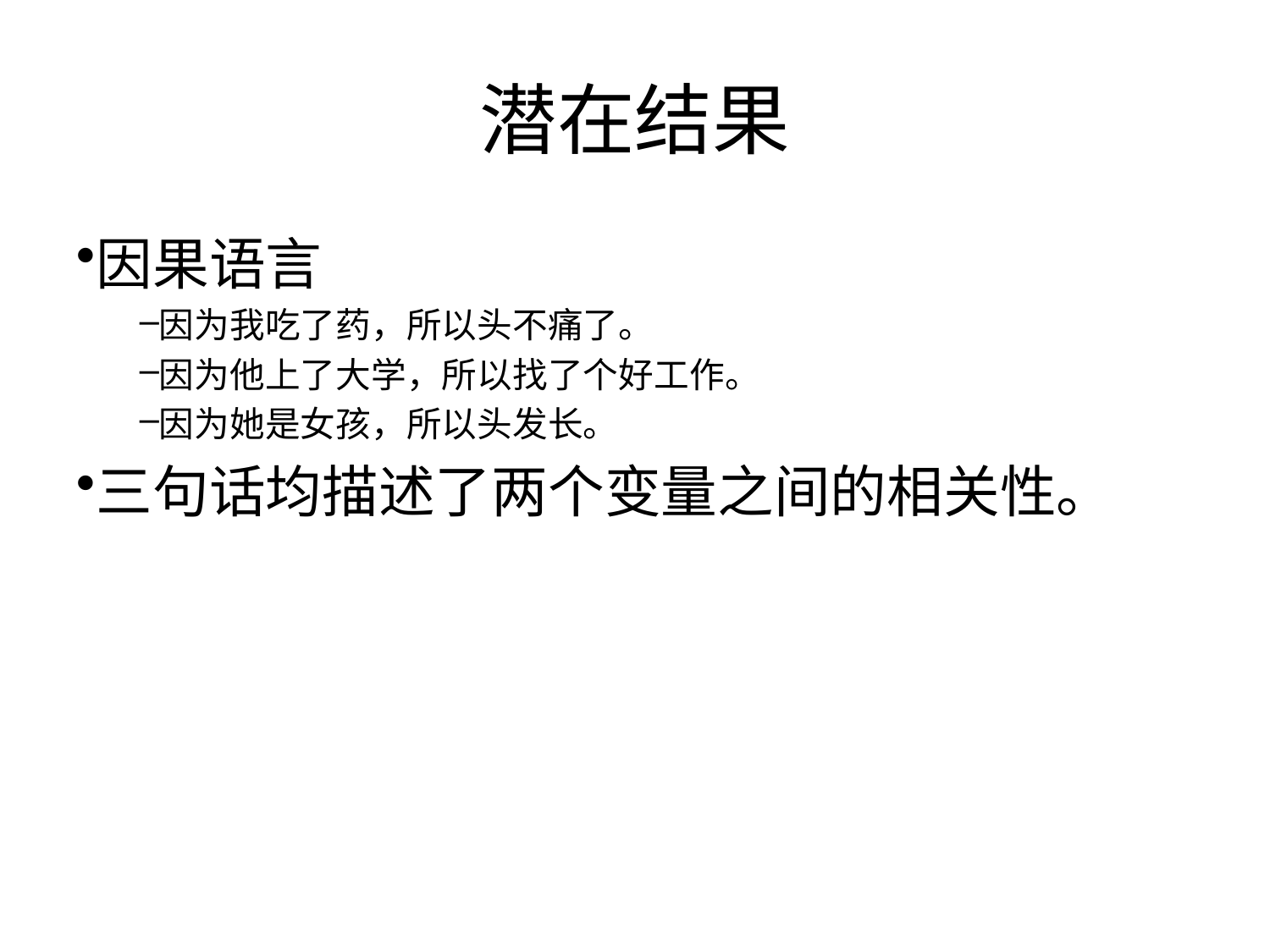

# 潜在结果
因果语言
因为我吃了药，所以头不痛了。
因为他上了大学，所以找了个好工作。
因为她是女孩，所以头发长。
三句话均描述了两个变量之间的相关性。